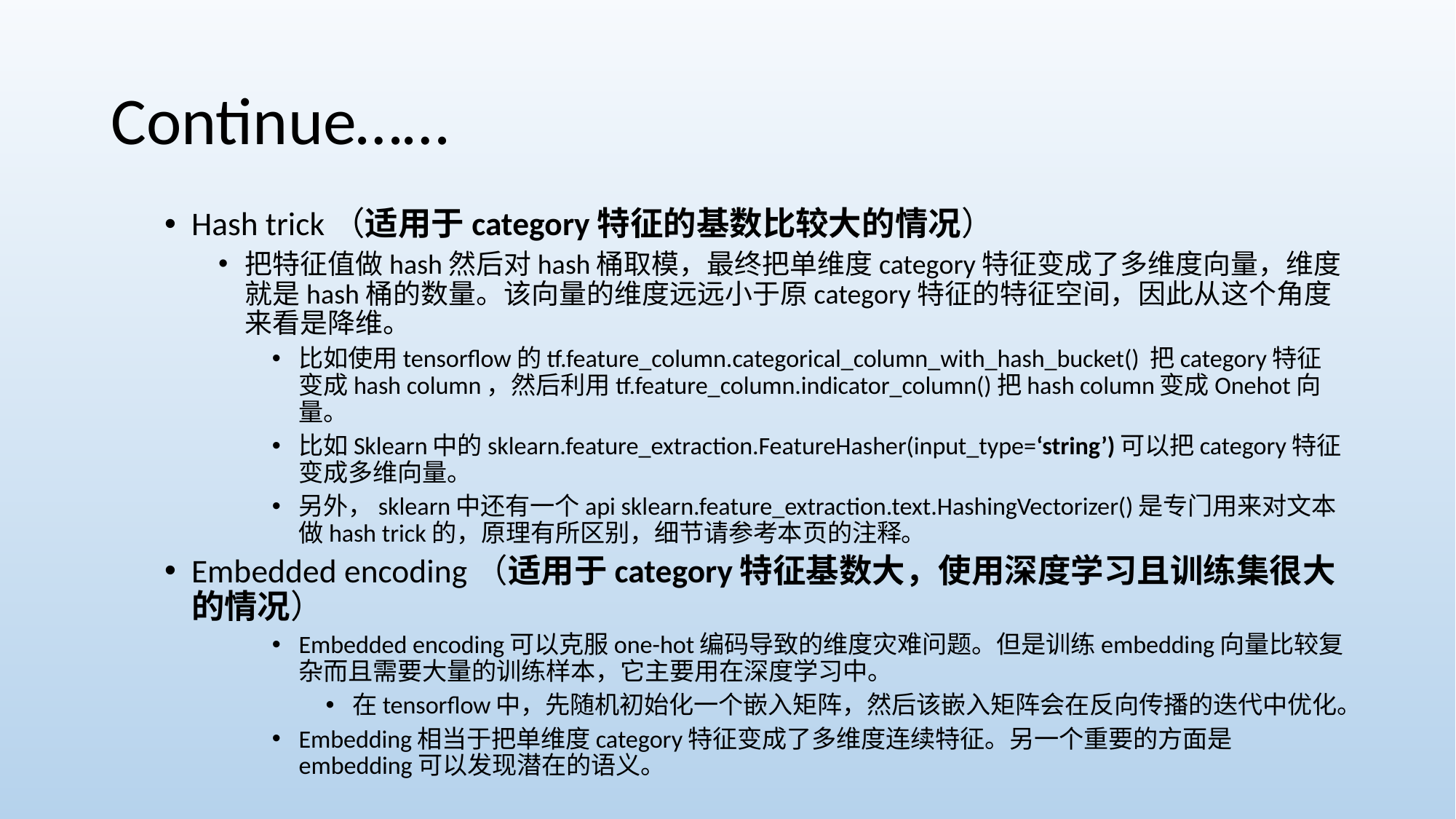

# Continue……
Hash trick（适用于category特征的基数比较大的情况）
把特征值做hash然后对hash桶取模，最终把单维度category特征变成了多维度向量，维度就是hash桶的数量。该向量的维度远远小于原category特征的特征空间，因此从这个角度来看是降维。
比如使用tensorflow的tf.feature_column.categorical_column_with_hash_bucket() 把category特征变成hash column，然后利用tf.feature_column.indicator_column()把hash column变成Onehot向量。
比如Sklearn中的sklearn.feature_extraction.FeatureHasher(input_type=‘string’)可以把category特征变成多维向量。
另外，sklearn中还有一个api sklearn.feature_extraction.text.HashingVectorizer()是专门用来对文本做hash trick的，原理有所区别，细节请参考本页的注释。
Embedded encoding（适用于category特征基数大，使用深度学习且训练集很大的情况）
Embedded encoding可以克服one-hot编码导致的维度灾难问题。但是训练embedding向量比较复杂而且需要大量的训练样本，它主要用在深度学习中。
在tensorflow中，先随机初始化一个嵌入矩阵，然后该嵌入矩阵会在反向传播的迭代中优化。
Embedding相当于把单维度category特征变成了多维度连续特征。另一个重要的方面是embedding可以发现潜在的语义。